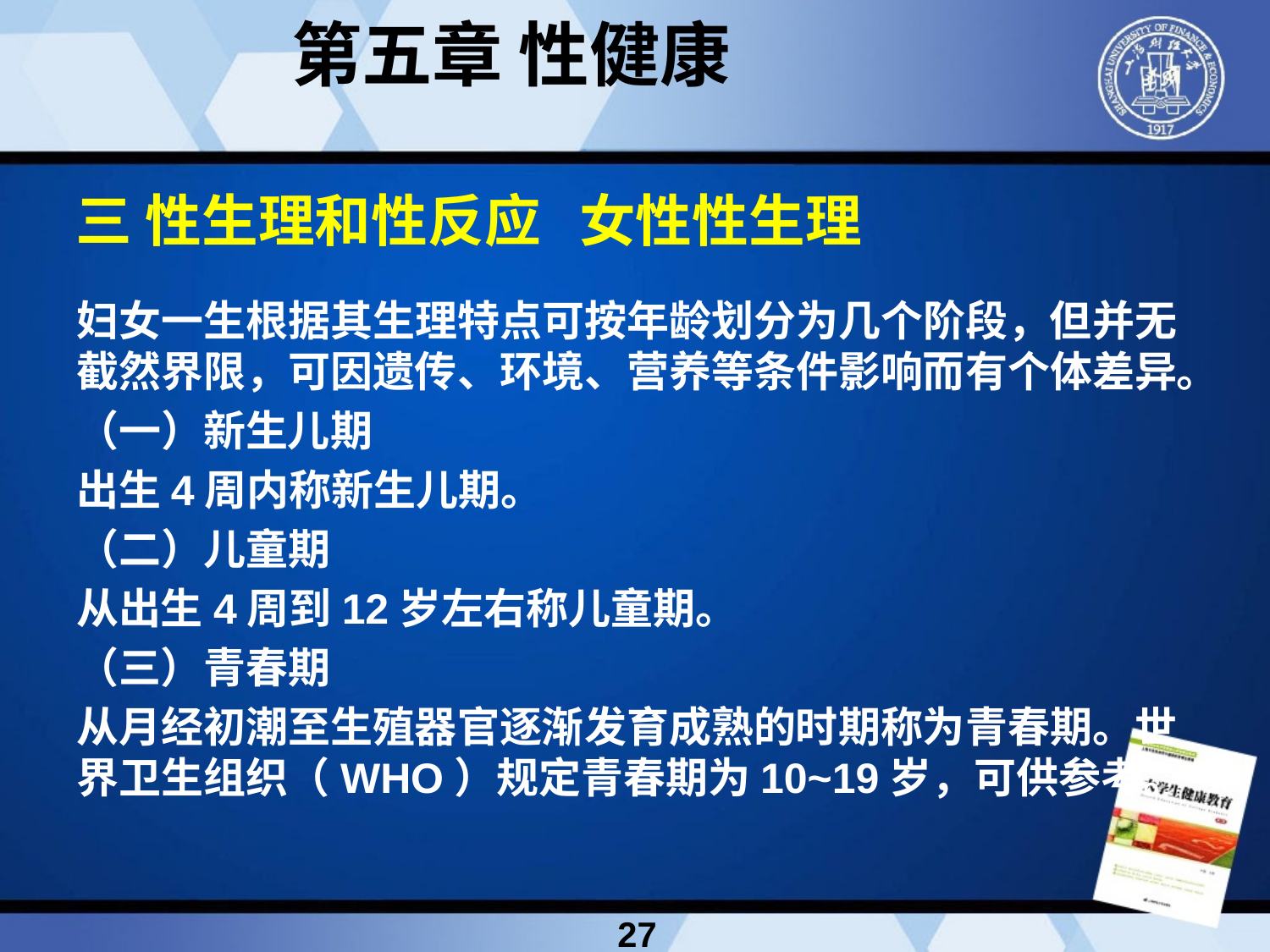

第五章 性健康
三 性生理和性反应   女性性生理
妇女一生根据其生理特点可按年龄划分为几个阶段，但并无截然界限，可因遗传、环境、营养等条件影响而有个体差异。
（一）新生儿期
出生4周内称新生儿期。
（二）儿童期
从出生4周到12岁左右称儿童期。
（三）青春期
从月经初潮至生殖器官逐渐发育成熟的时期称为青春期。世界卫生组织（WHO）规定青春期为10~19岁，可供参考。

27